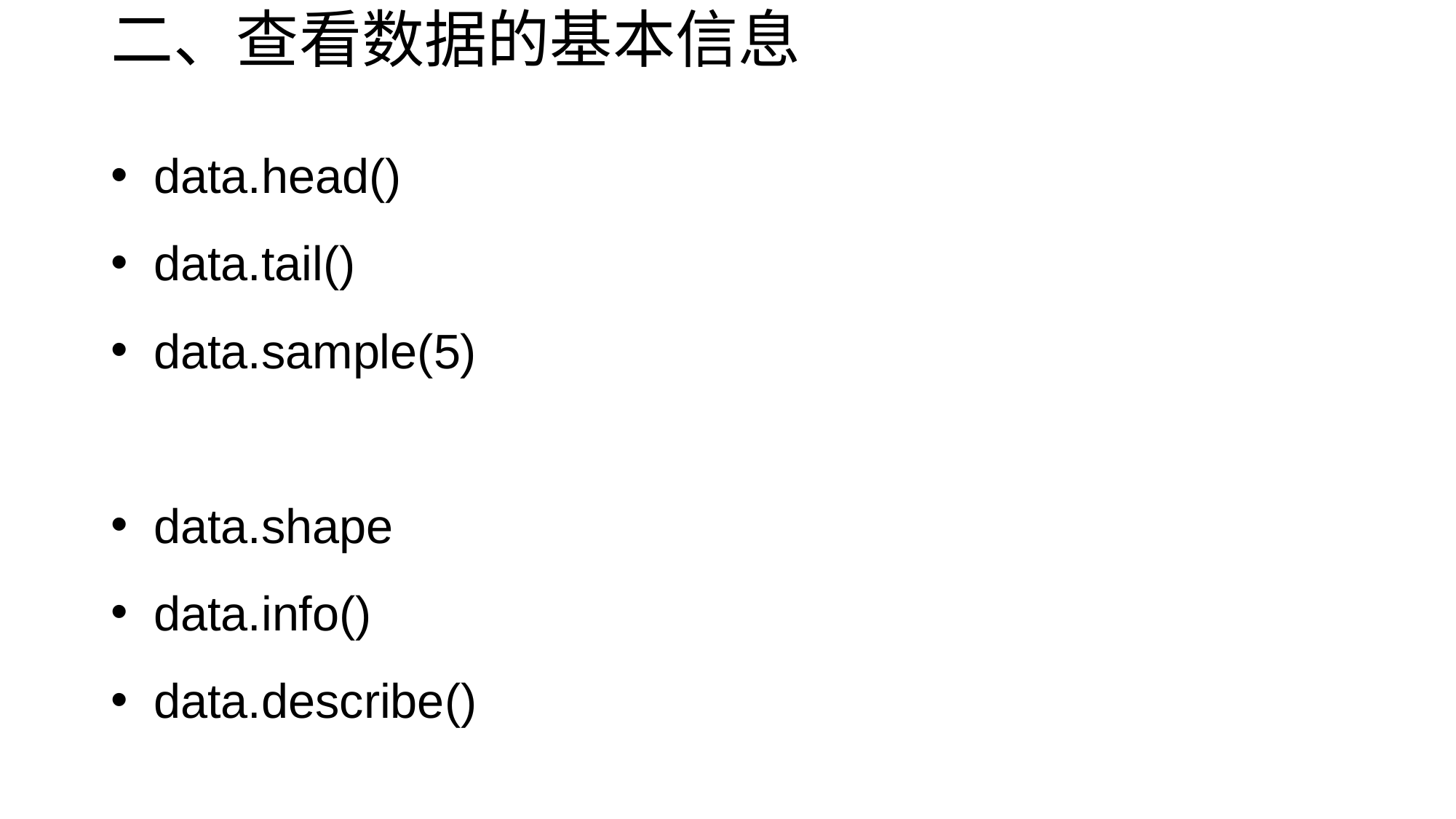

# 二、查看数据的基本信息
data.head()
data.tail()
data.sample(5)

data.shape
data.info()
data.describe()